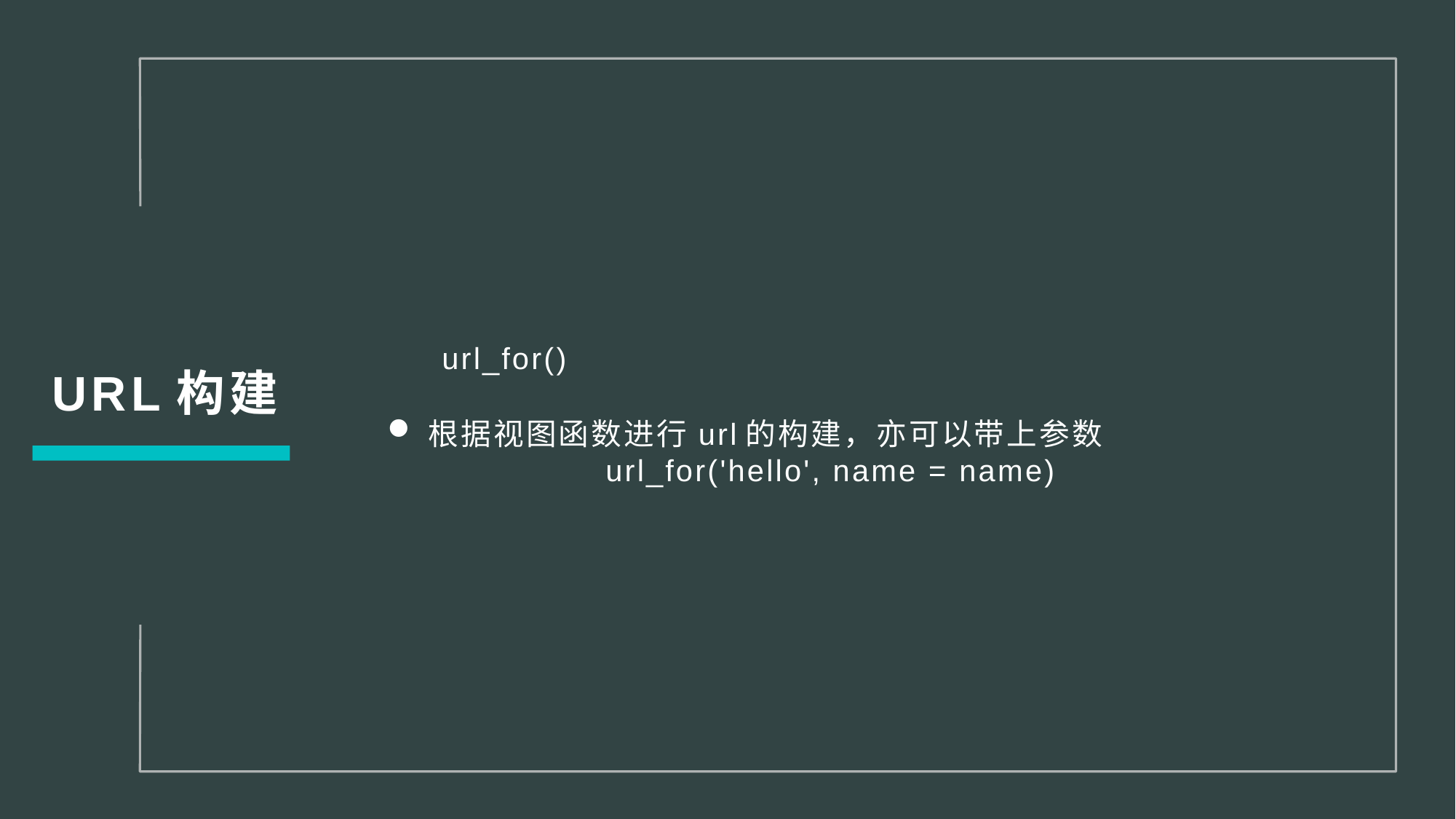

url_for()

根据视图函数进行url的构建，亦可以带上参数
		url_for('hello', name = name)

URL构建